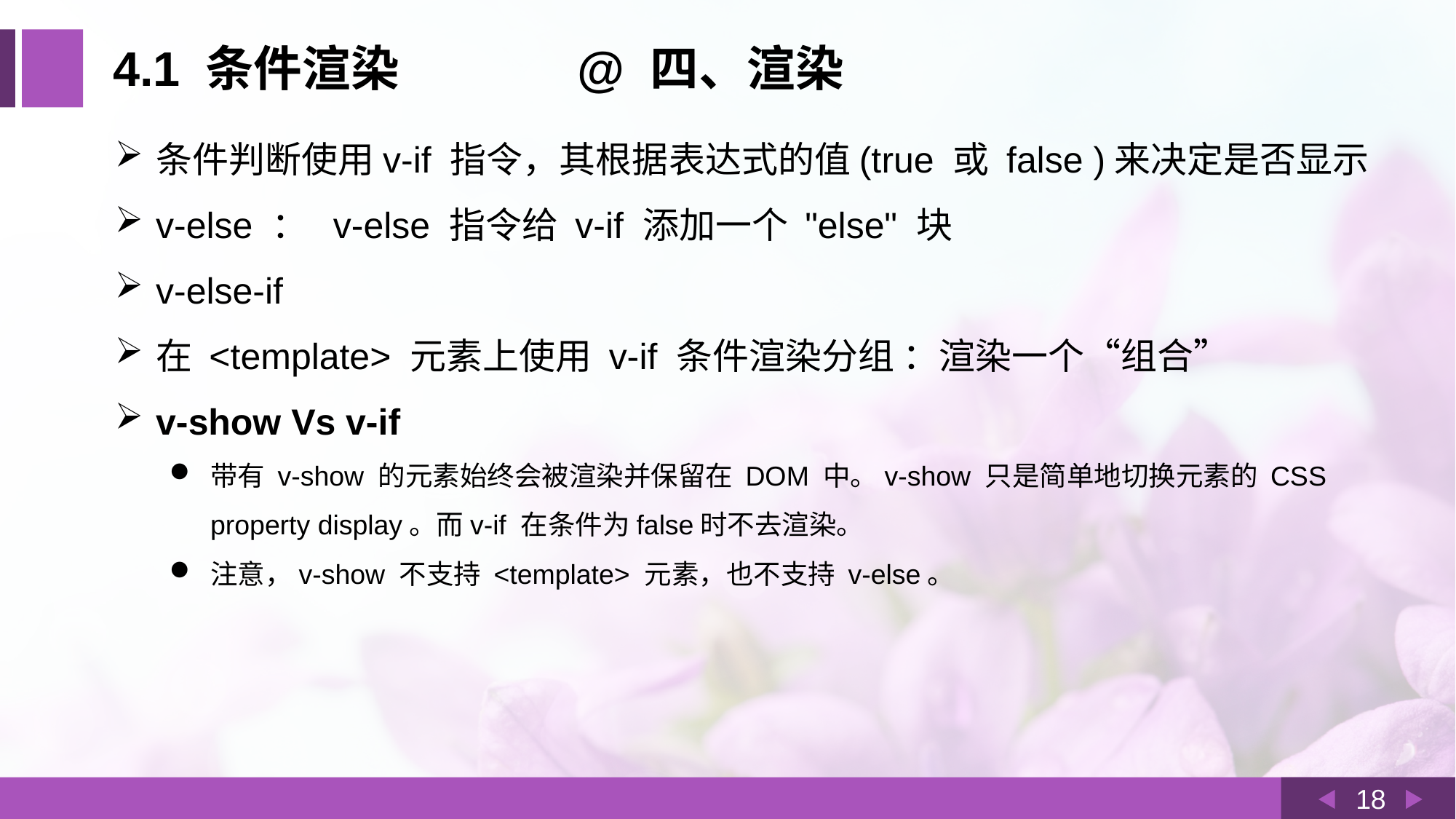

4.1 条件渲染               @ 四、渲染
条件判断使用v-if 指令，其根据表达式的值(true 或 false )来决定是否显示
v-else ：  v-else 指令给 v-if 添加一个 "else" 块
v-else-if
在 <template> 元素上使用 v-if 条件渲染分组 ：渲染一个“组合”
v-show Vs v-if
带有 v-show 的元素始终会被渲染并保留在 DOM 中。v-show 只是简单地切换元素的 CSS property display。而v-if 在条件为false时不去渲染。
注意，v-show 不支持 <template> 元素，也不支持 v-else。